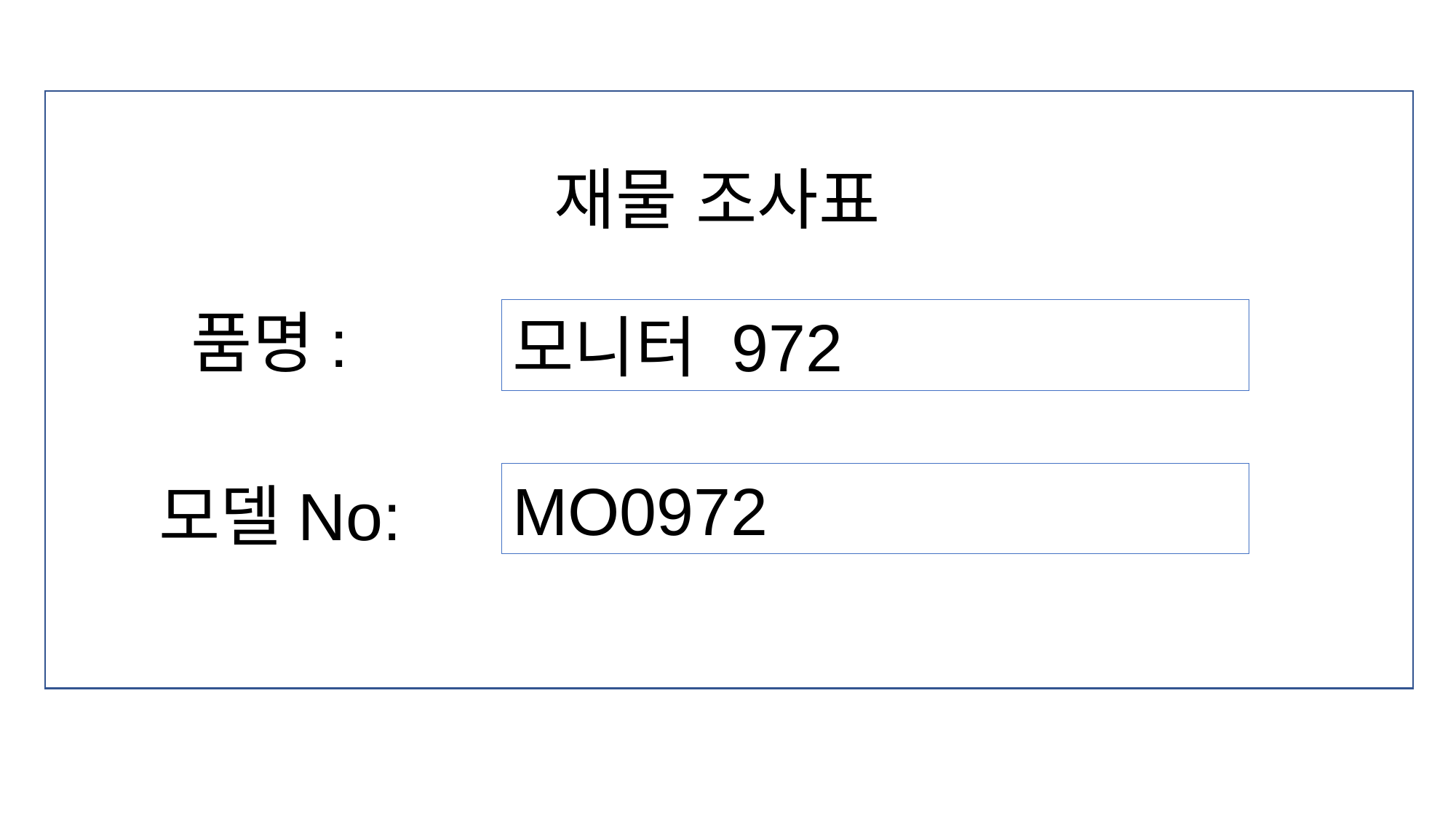

재물 조사표
품명:
모니터 972
MO0972
모델No: